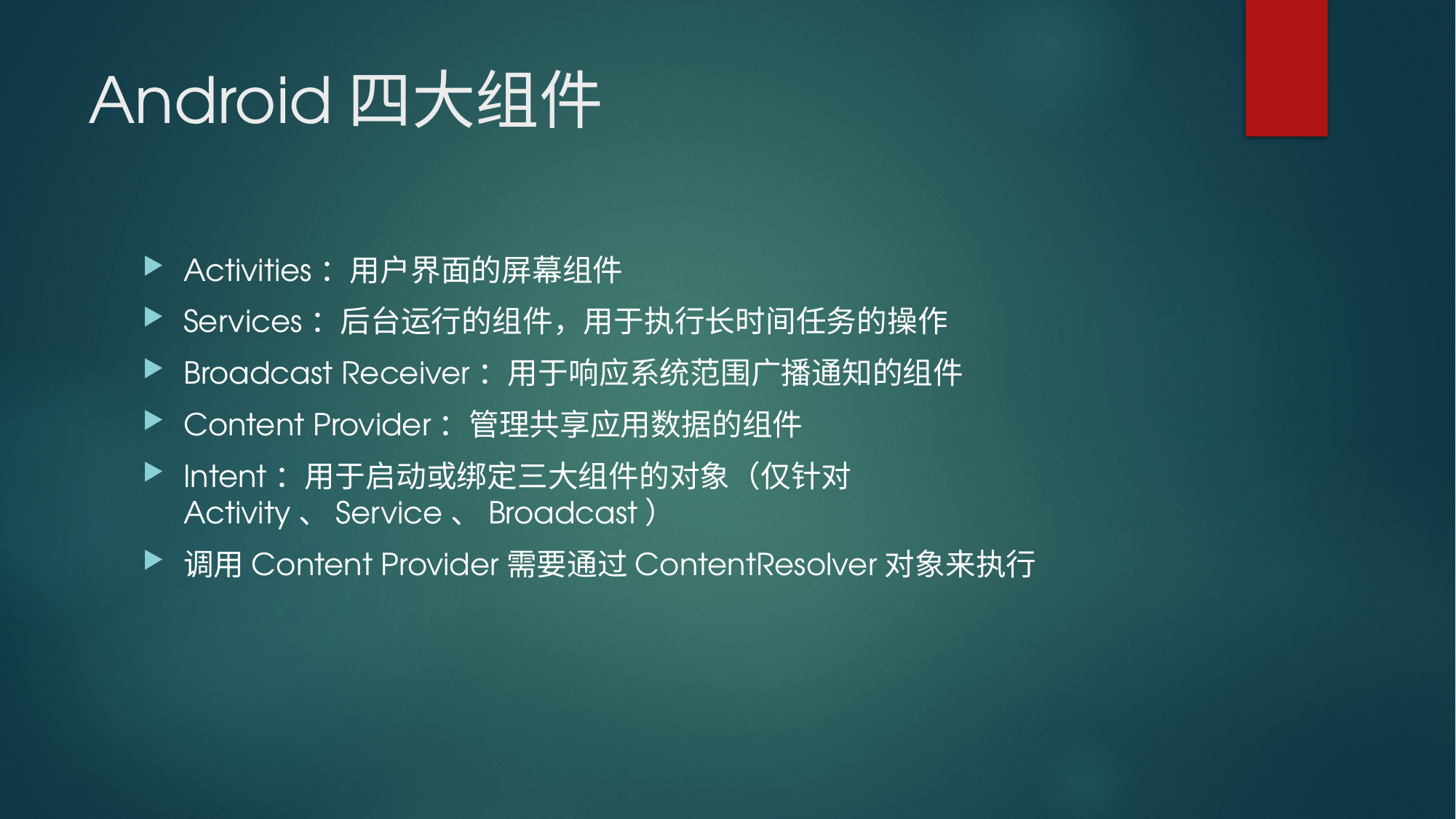

# Android四大组件
Activities：用户界面的屏幕组件
Services：后台运行的组件，用于执行长时间任务的操作
Broadcast Receiver：用于响应系统范围广播通知的组件
Content Provider：管理共享应用数据的组件
Intent：用于启动或绑定三大组件的对象（仅针对Activity、Service、Broadcast）
调用Content Provider需要通过ContentResolver对象来执行